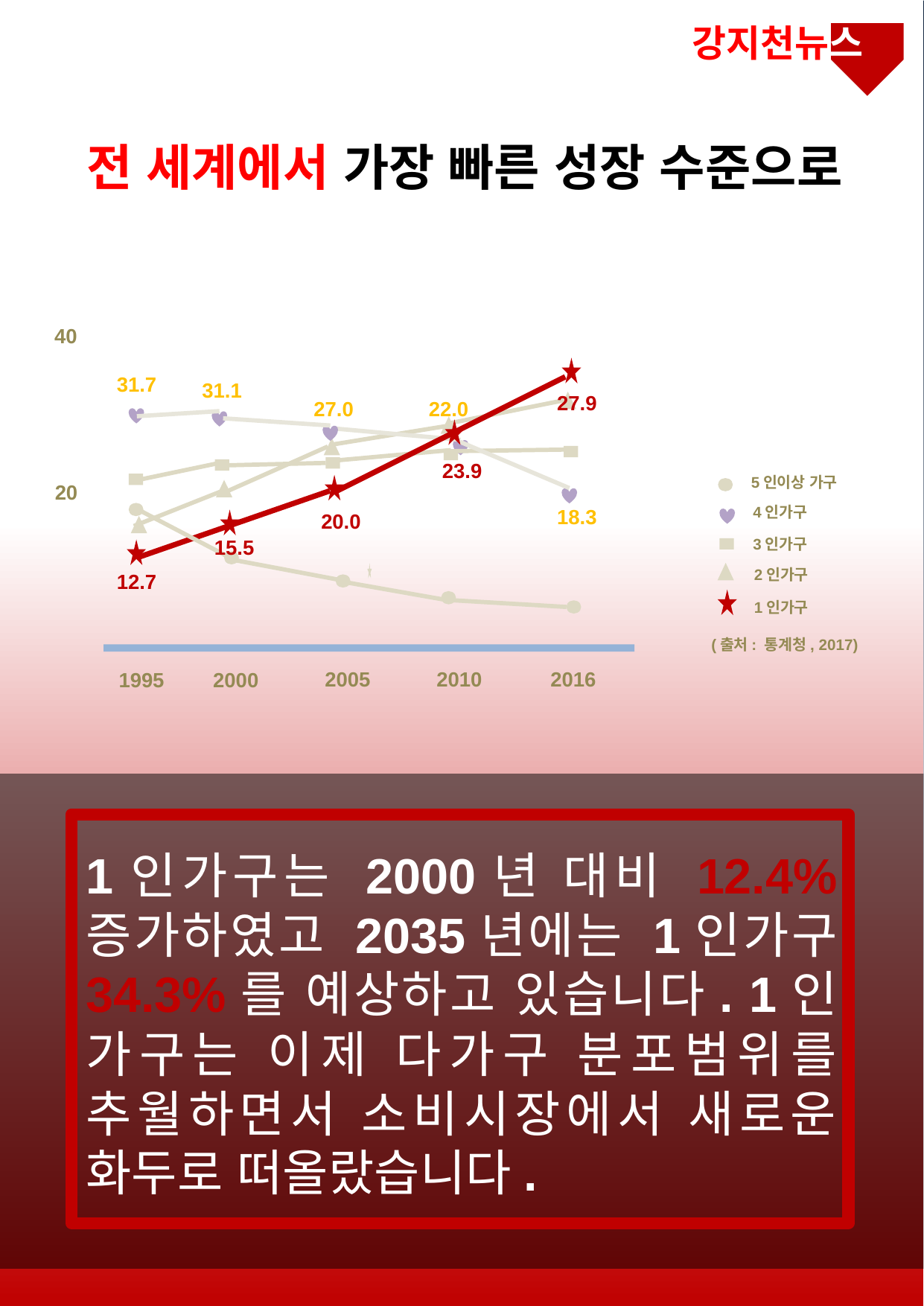

강지천뉴스

전 세계에서 가장 빠른 성장 수준으로
40

31.7
31.1

27.9
27.0
22.0

23.9

5인이상 가구

20

4인가구
18.3
20.0

3인가구
15.5

2인가구

12.7

1인가구

(출처: 통계청, 2017)
2016
2005
2010
1995
2000

1인가구는 2000년 대비 12.4% 증가하였고 2035년에는 1인가구 34.3%를 예상하고 있습니다. 1인 가구는 이제 다가구 분포범위를 추월하면서 소비시장에서 새로운 화두로 떠올랐습니다.